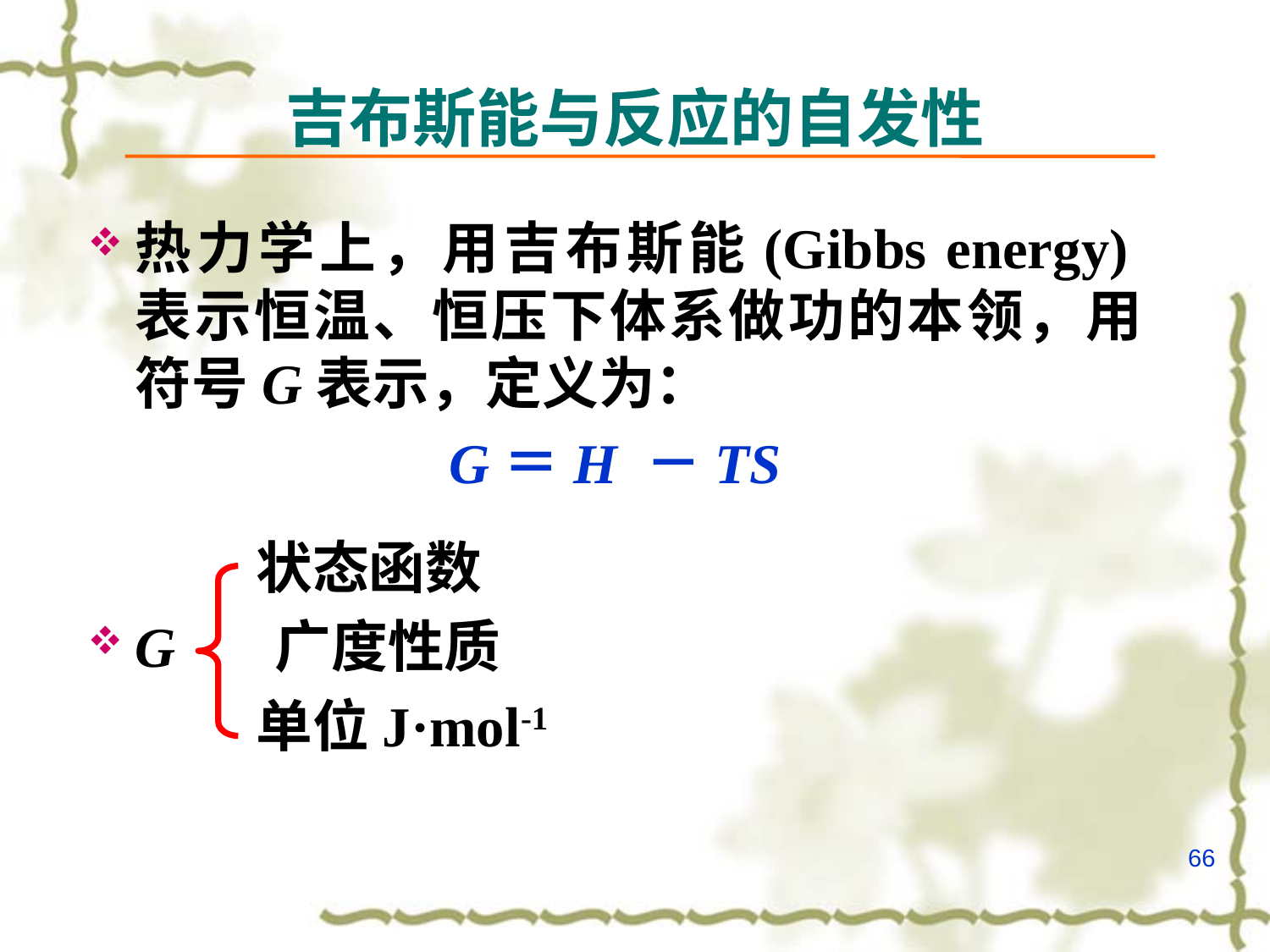

# 吉布斯能与反应的自发性

热力学上，用吉布斯能(Gibbs energy)表示恒温、恒压下体系做功的本领，用符号G表示，定义为：
G＝H －TS
            状态函数
G      广度性质
            单位J·mol-1

66